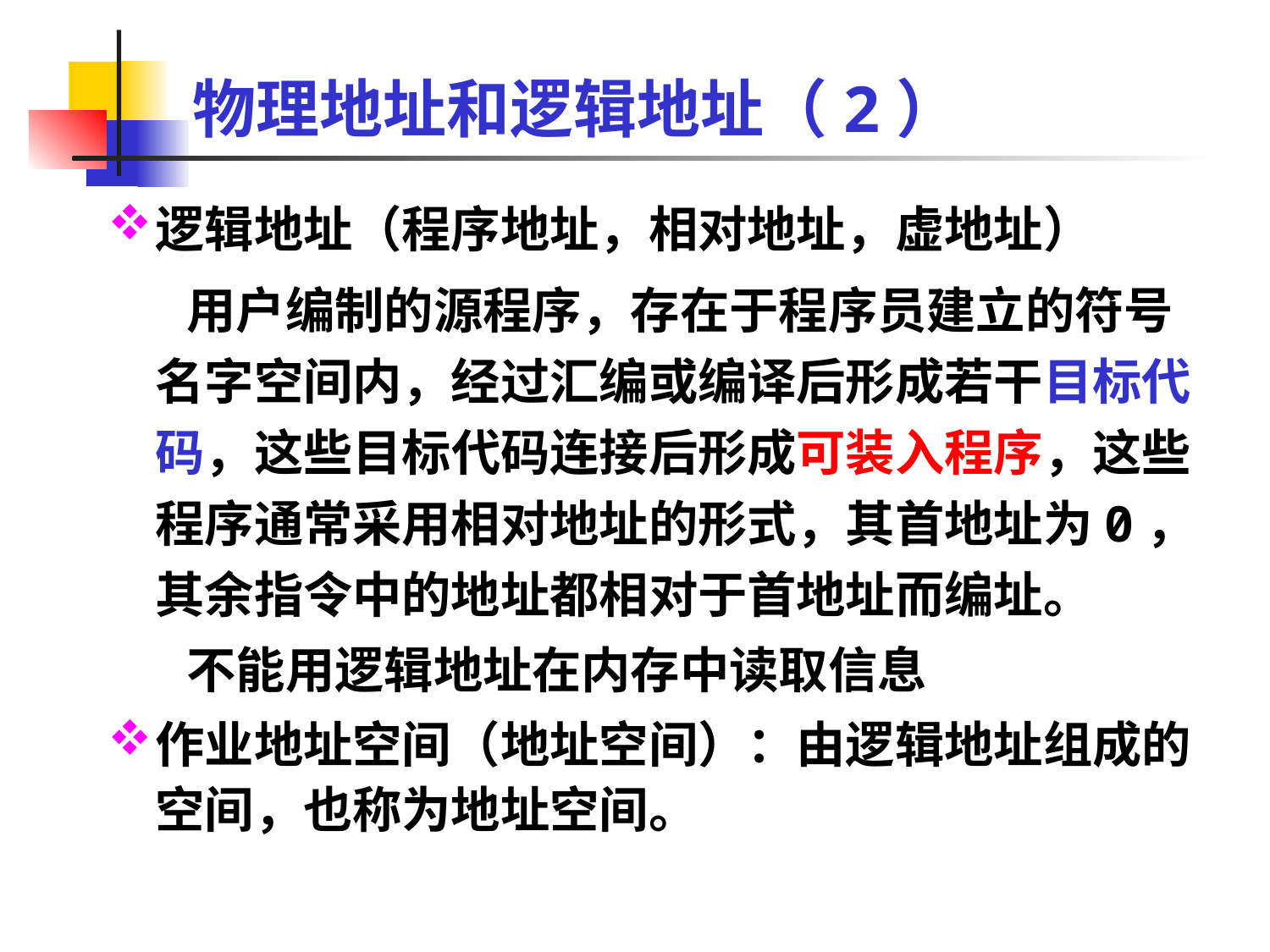

# 物理地址和逻辑地址（2）
逻辑地址（程序地址，相对地址，虚地址）
      用户编制的源程序，存在于程序员建立的符号名字空间内，经过汇编或编译后形成若干目标代码，这些目标代码连接后形成可装入程序，这些程序通常采用相对地址的形式，其首地址为0，其余指令中的地址都相对于首地址而编址。
      不能用逻辑地址在内存中读取信息
作业地址空间（地址空间）：由逻辑地址组成的空间，也称为地址空间。